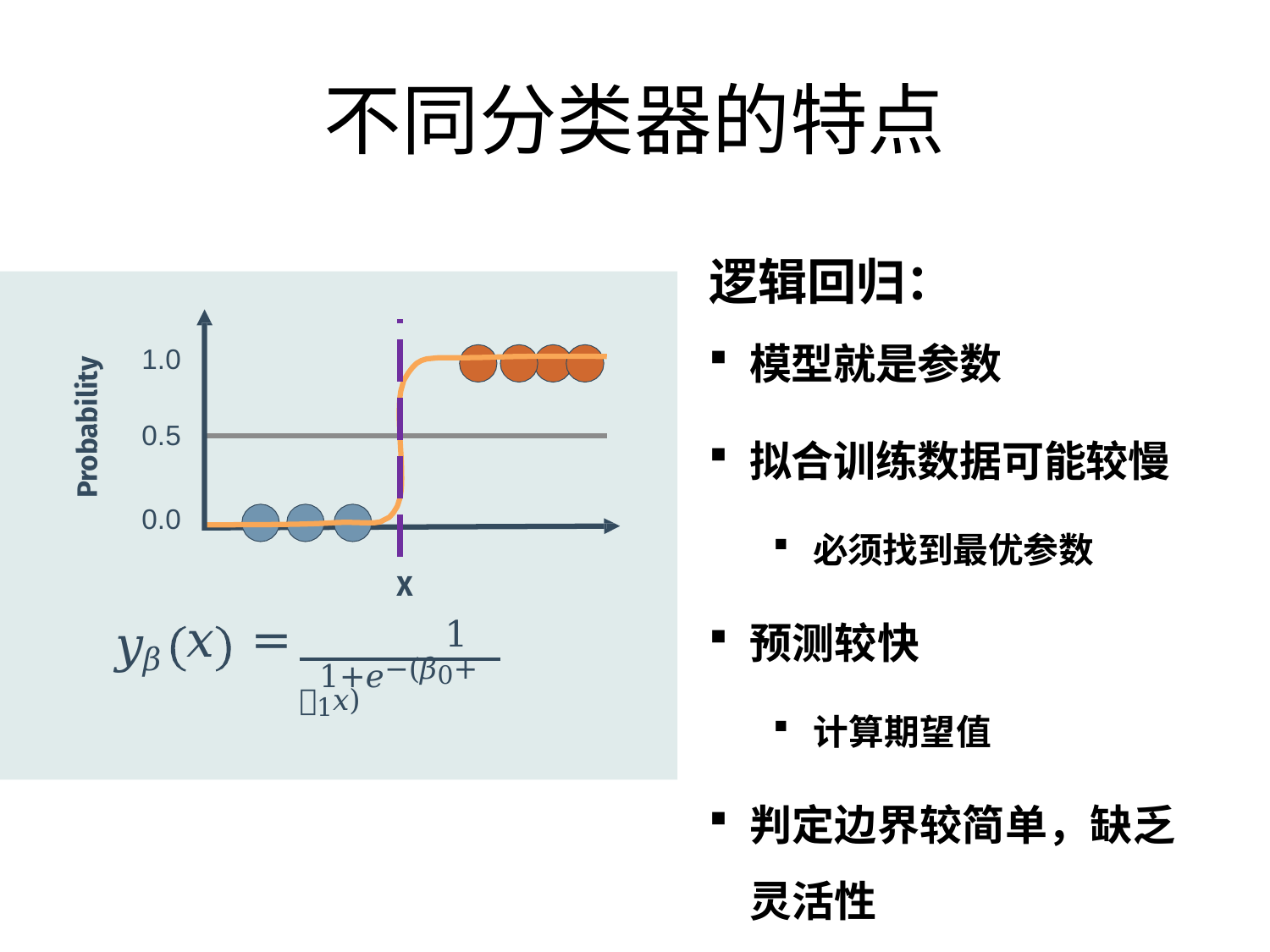

# 不同分类器的特点
逻辑回归：
模型就是参数
拟合训练数据可能较慢
必须找到最优参数
预测较快
计算期望值
判定边界较简单，缺乏灵活性

1.0

Probability

0.5

0.0

X
𝑦𝛽
1
𝑥	=
  1+𝑒−(𝛽0+ 𝛽1𝑥)